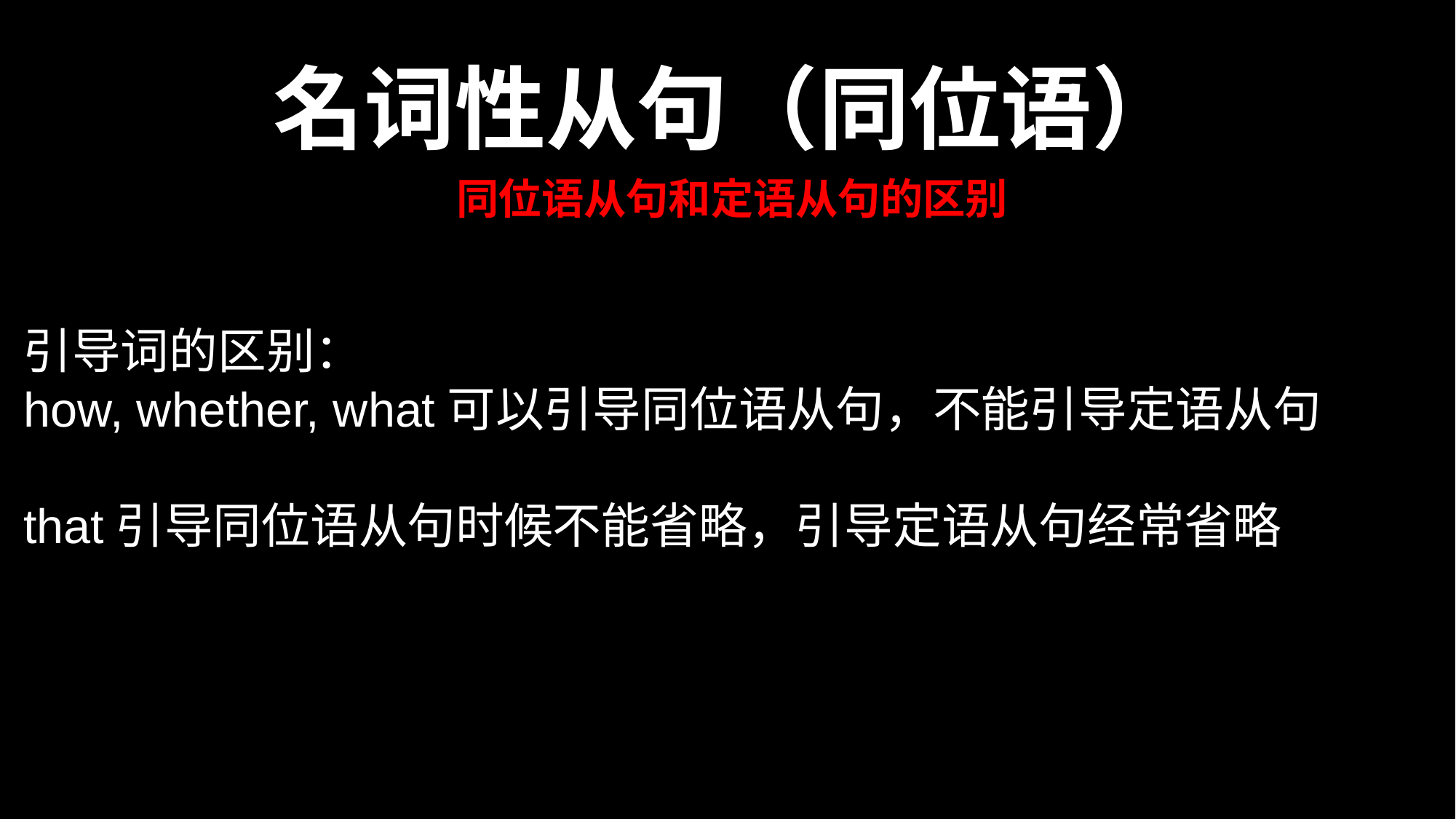

名词性从句（同位语）
同位语从句和定语从句的区别
引导词的区别：
how, whether, what可以引导同位语从句，不能引导定语从句

that引导同位语从句时候不能省略，引导定语从句经常省略